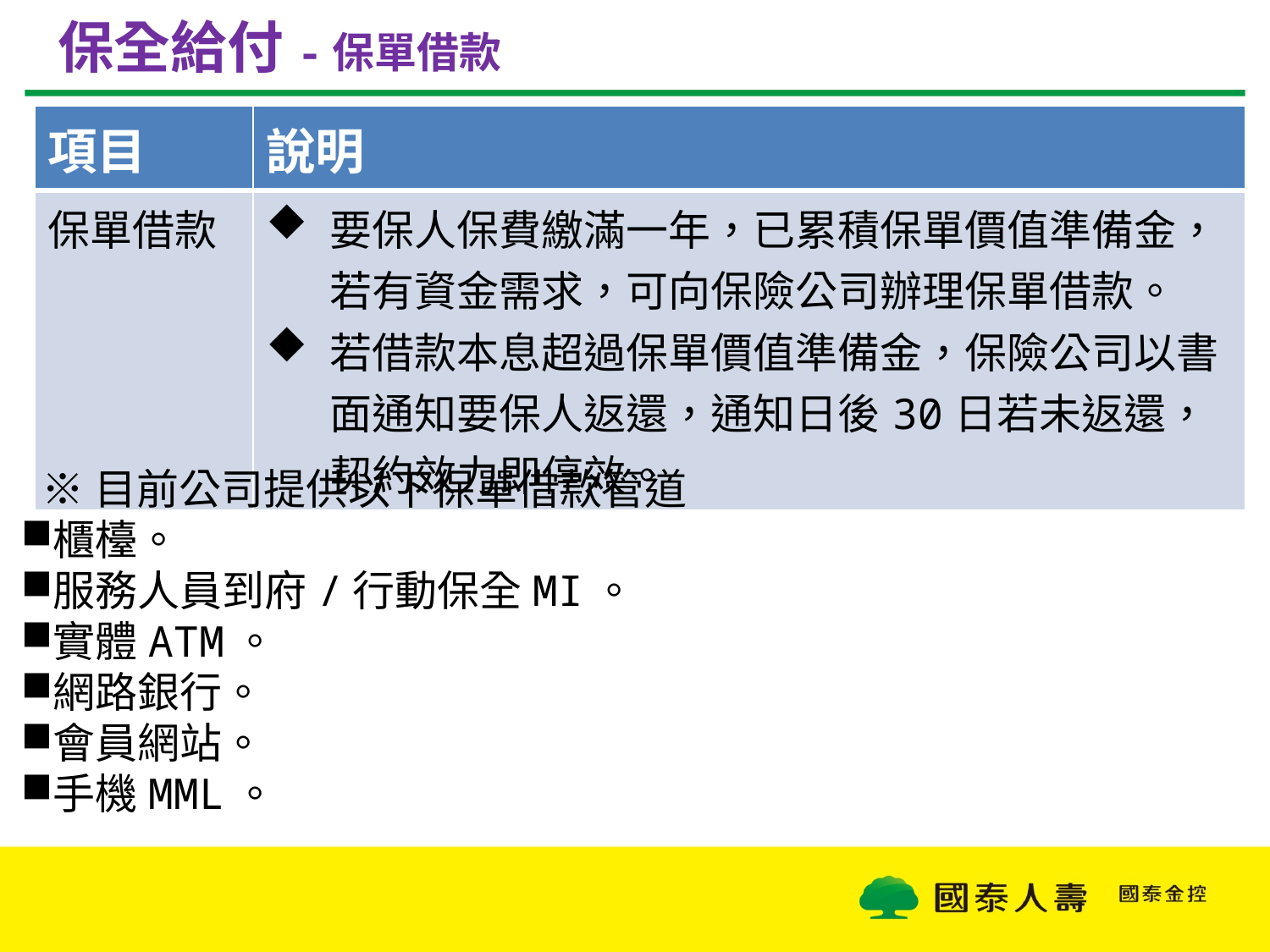

保全給付-保單借款

| 項目 | 說明 |
| --- | --- |
| 保單借款 | 要保人保費繳滿一年，已累積保單價值準備金，若有資金需求，可向保險公司辦理保單借款。 若借款本息超過保單價值準備金，保險公司以書面通知要保人返還，通知日後30日若未返還，契約效力即停效。 |
※目前公司提供以下保單借款管道
櫃檯。
服務人員到府/行動保全MI。
實體ATM。
網路銀行。
會員網站。
手機MML。